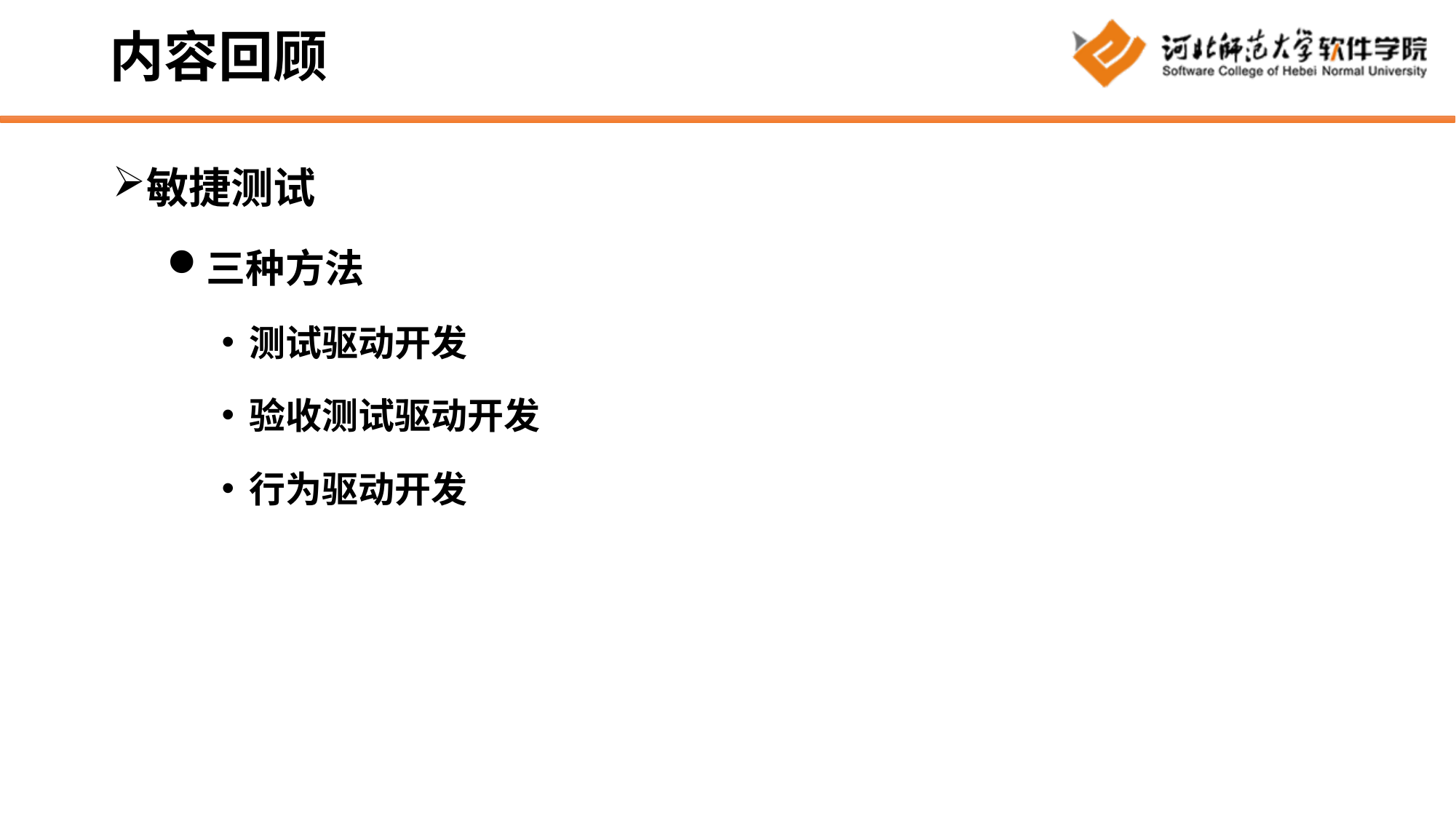

# 内容回顾
敏捷测试
三种方法
测试驱动开发
验收测试驱动开发
行为驱动开发